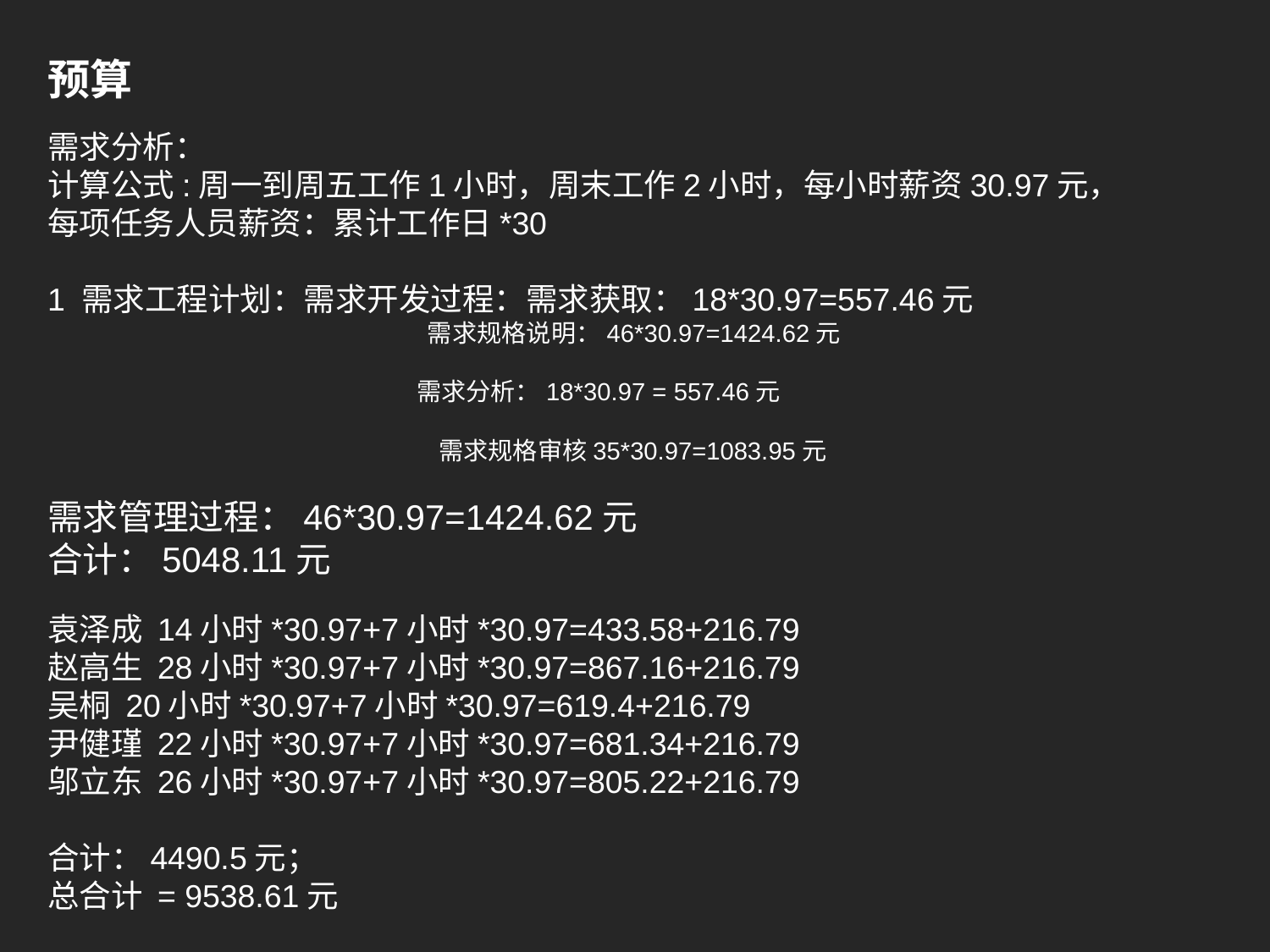

预算
需求分析：
计算公式:周一到周五工作1小时，周末工作2小时，每小时薪资30.97元，
每项任务人员薪资：累计工作日*30

1 需求工程计划：需求开发过程：需求获取：18*30.97=557.46元
                                                                    需求规格说明：46*30.97=1424.62元

                                                                  需求分析：18*30.97 = 557.46元

                                                                      需求规格审核35*30.97=1083.95元

需求管理过程：46*30.97=1424.62元
合计：5048.11元

袁泽成 14小时*30.97+7小时*30.97=433.58+216.79
赵高生 28小时*30.97+7小时*30.97=867.16+216.79
吴桐 20小时*30.97+7小时*30.97=619.4+216.79
尹健瑾 22小时*30.97+7小时*30.97=681.34+216.79
邬立东 26小时*30.97+7小时*30.97=805.22+216.79

合计：4490.5元；
总合计 = 9538.61元